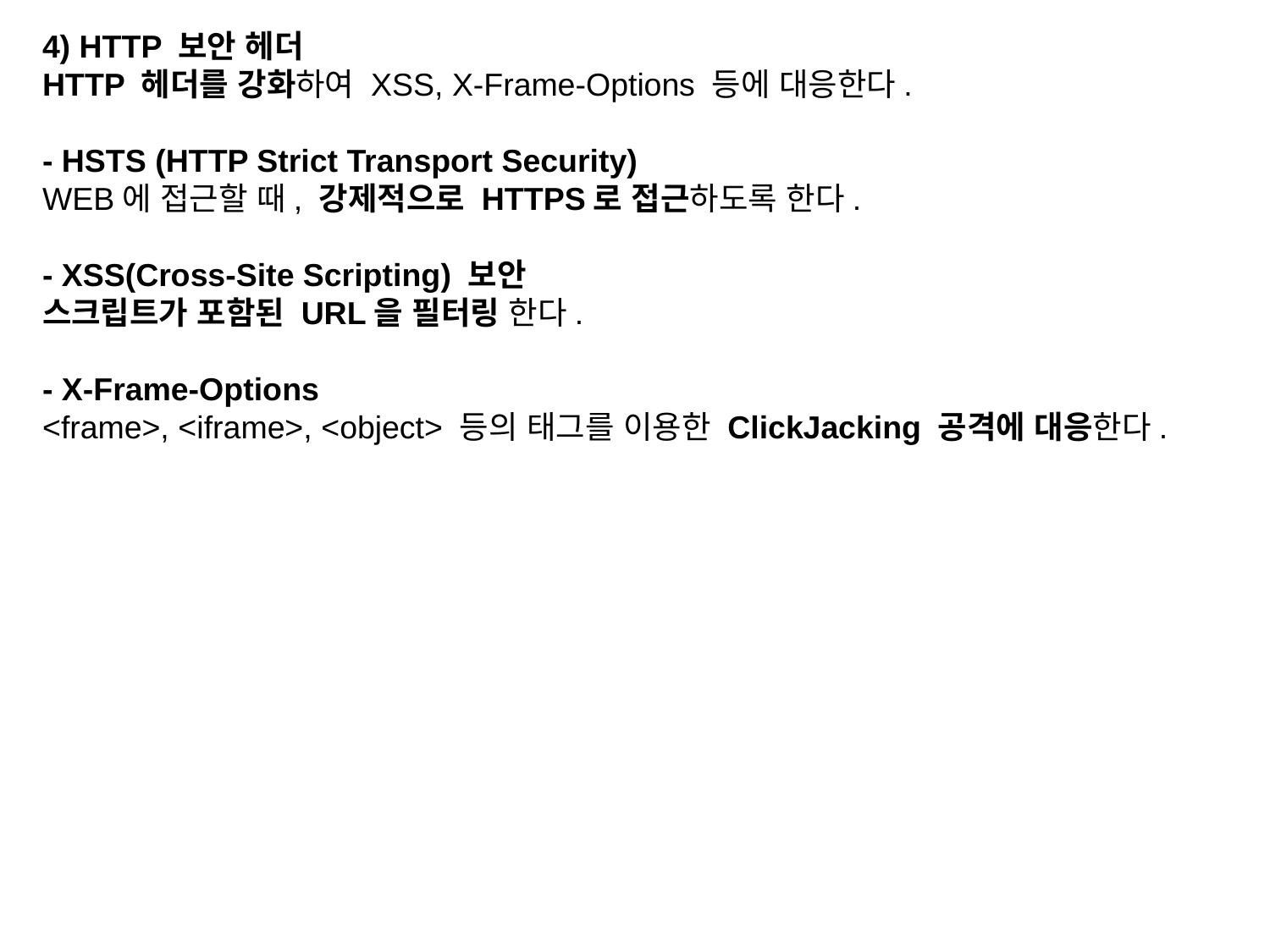

4) HTTP 보안 헤더
HTTP 헤더를 강화하여 XSS, X-Frame-Options 등에 대응한다.

- HSTS (HTTP Strict Transport Security)
WEB에 접근할 때, 강제적으로 HTTPS로 접근하도록 한다.

- XSS(Cross-Site Scripting) 보안
스크립트가 포함된 URL을 필터링 한다.

- X-Frame-Options
<frame>, <iframe>, <object> 등의 태그를 이용한 ClickJacking 공격에 대응한다.